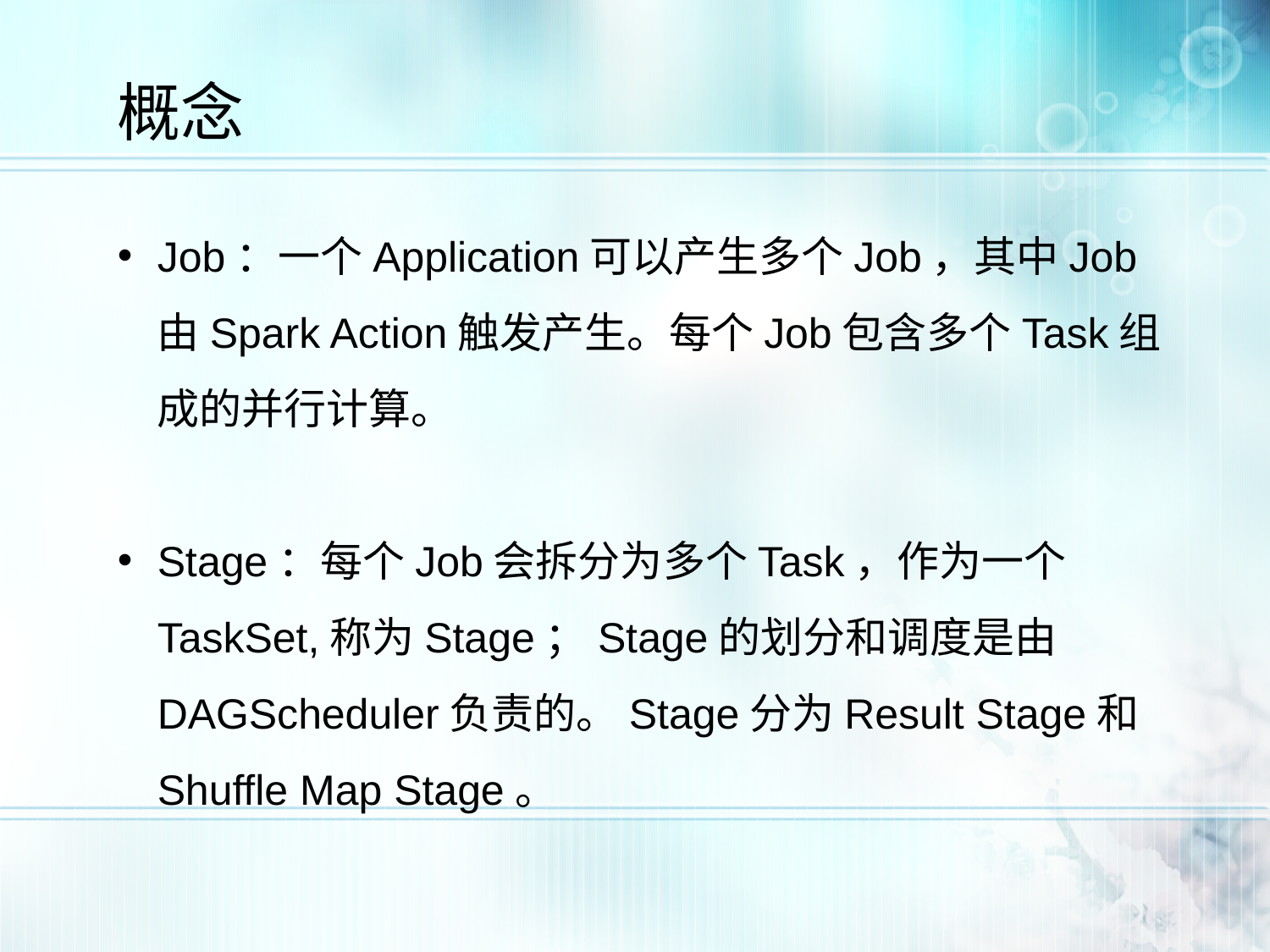

概念
Job：一个Application可以产生多个Job，其中Job由Spark Action触发产生。每个Job包含多个Task组成的并行计算。

Stage：每个Job会拆分为多个Task，作为一个TaskSet,称为Stage；Stage的划分和调度是由DAGScheduler负责的。Stage分为Result Stage和Shuffle Map Stage。